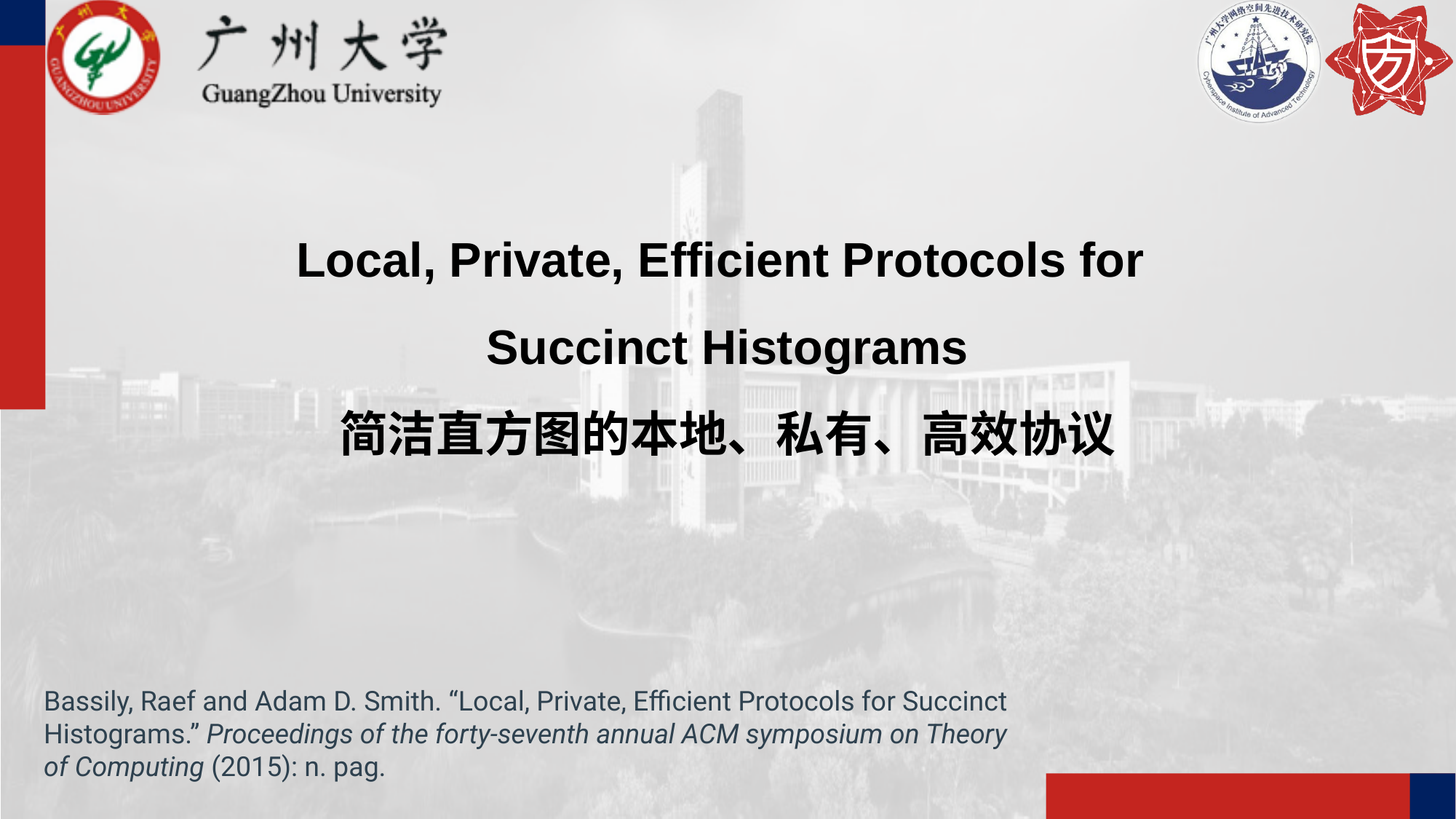

Local, Private, Efficient Protocols for
Succinct Histograms
简洁直方图的本地、私有、高效协议

Bassily, Raef and Adam D. Smith. “Local, Private, Efficient Protocols for Succinct Histograms.” Proceedings of the forty-seventh annual ACM symposium on Theory of Computing (2015): n. pag.